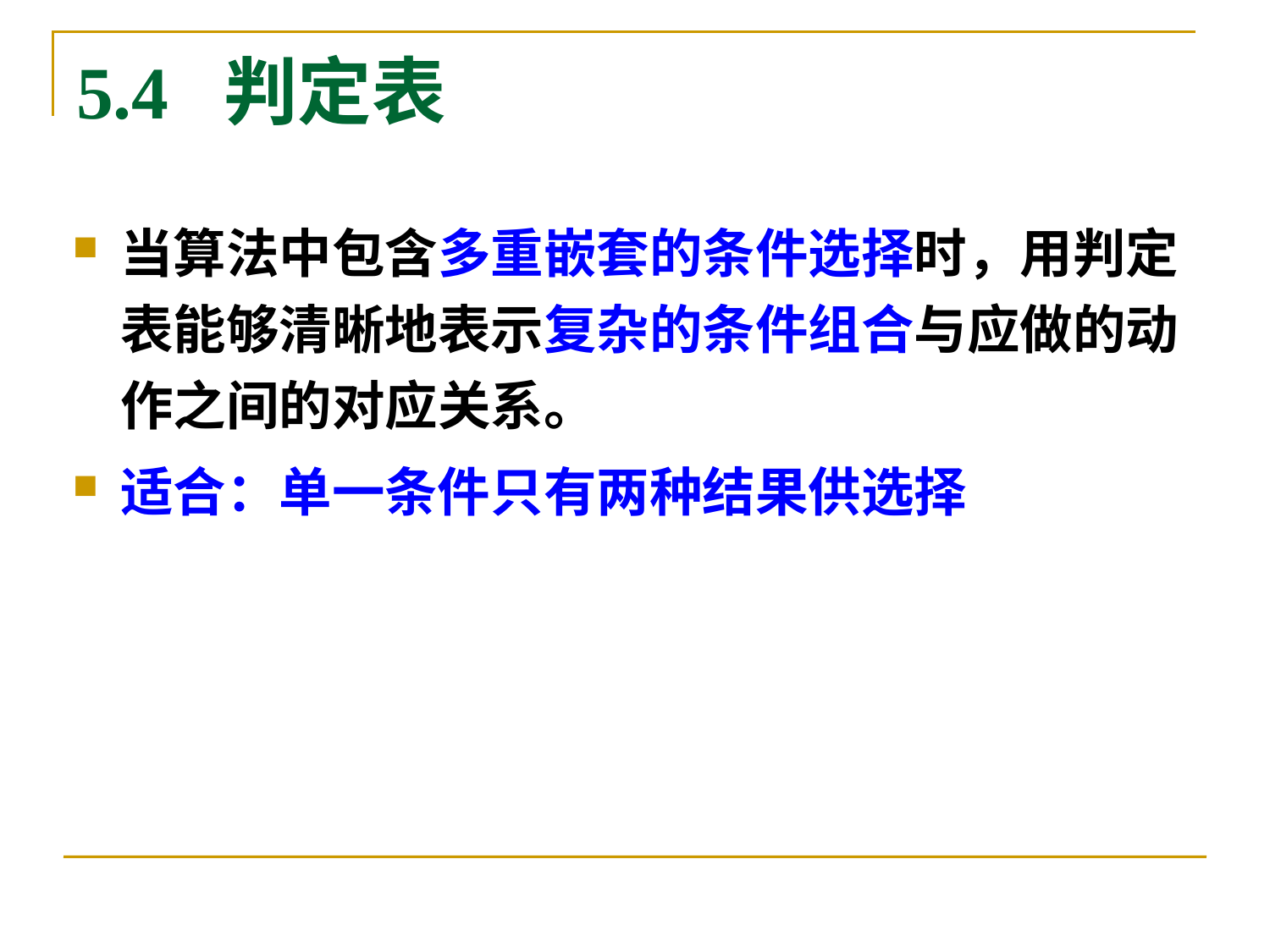

# 5.4  判定表
当算法中包含多重嵌套的条件选择时，用判定表能够清晰地表示复杂的条件组合与应做的动作之间的对应关系。
适合：单一条件只有两种结果供选择